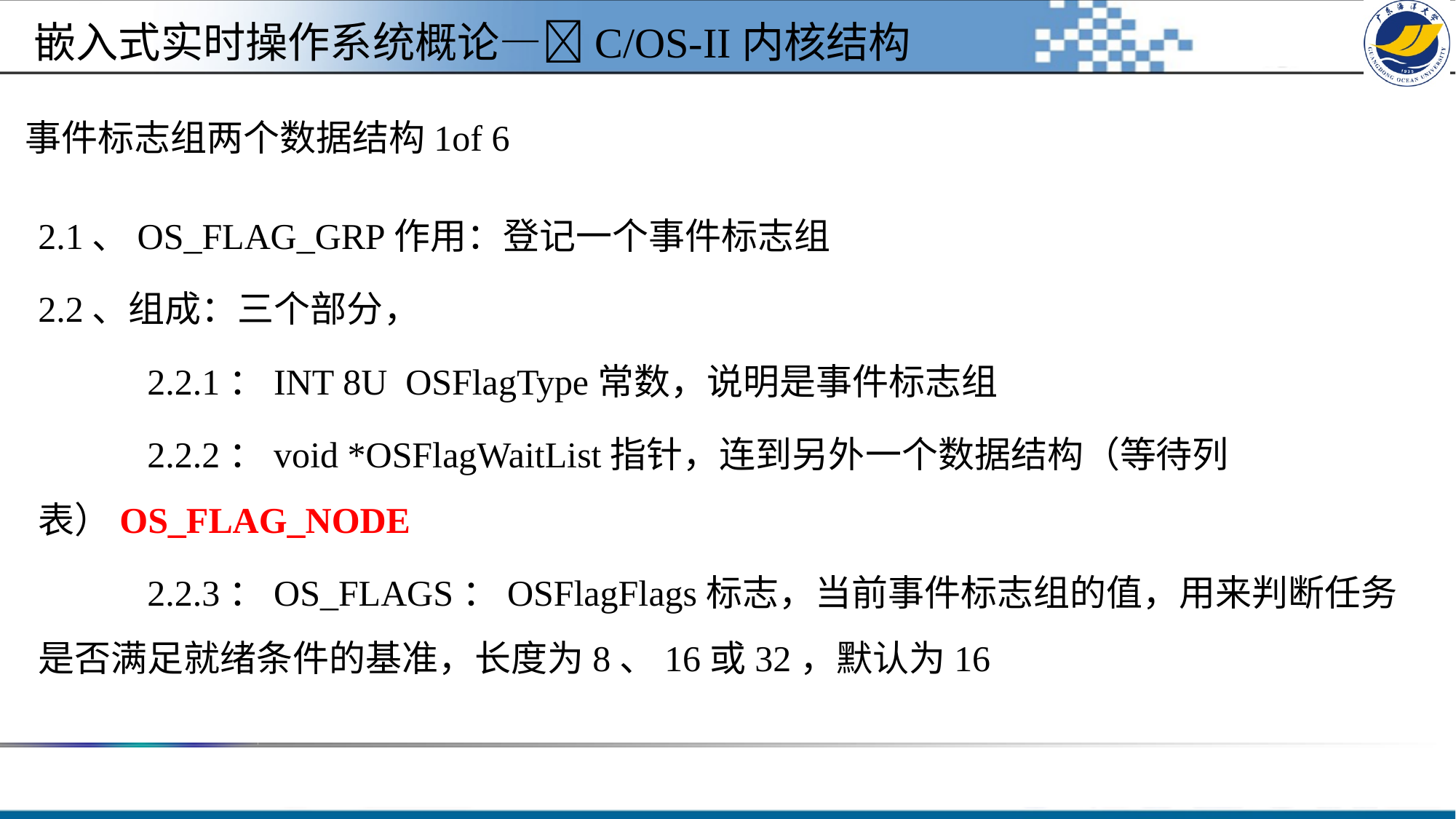

嵌入式实时操作系统概论—μC/OS-II内核结构
# 事件标志组两个数据结构1of 6
2.1、OS_FLAG_GRP作用：登记一个事件标志组
2.2、组成：三个部分，
	2.2.1：INT 8U  OSFlagType常数，说明是事件标志组
	2.2.2：void *OSFlagWaitList指针，连到另外一个数据结构（等待列表）OS_FLAG_NODE
	2.2.3：OS_FLAGS：OSFlagFlags标志，当前事件标志组的值，用来判断任务是否满足就绪条件的基准，长度为8、16或32，默认为16
78